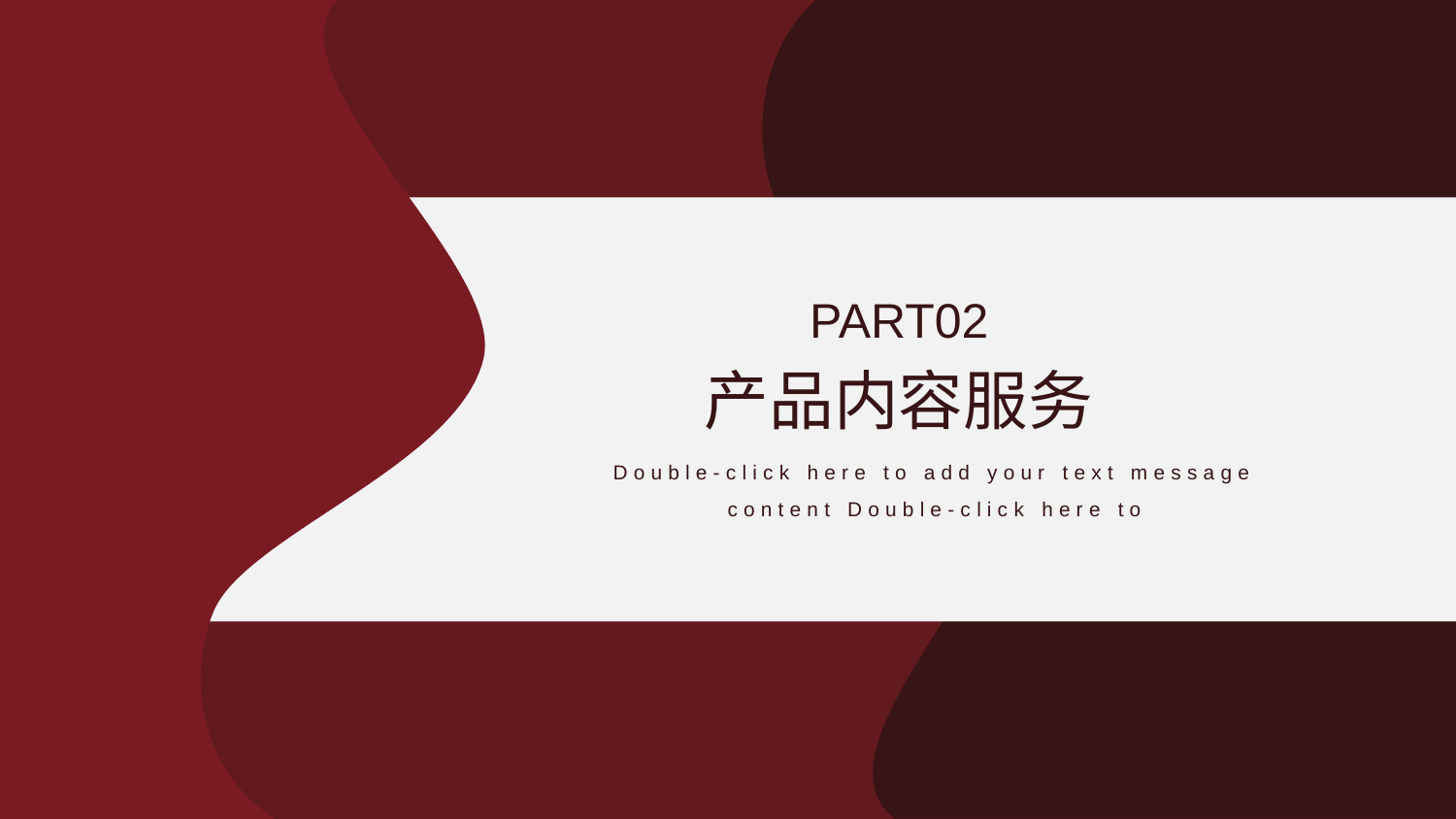

PART02
产品内容服务
Double-click here to add your text message content Double-click here to